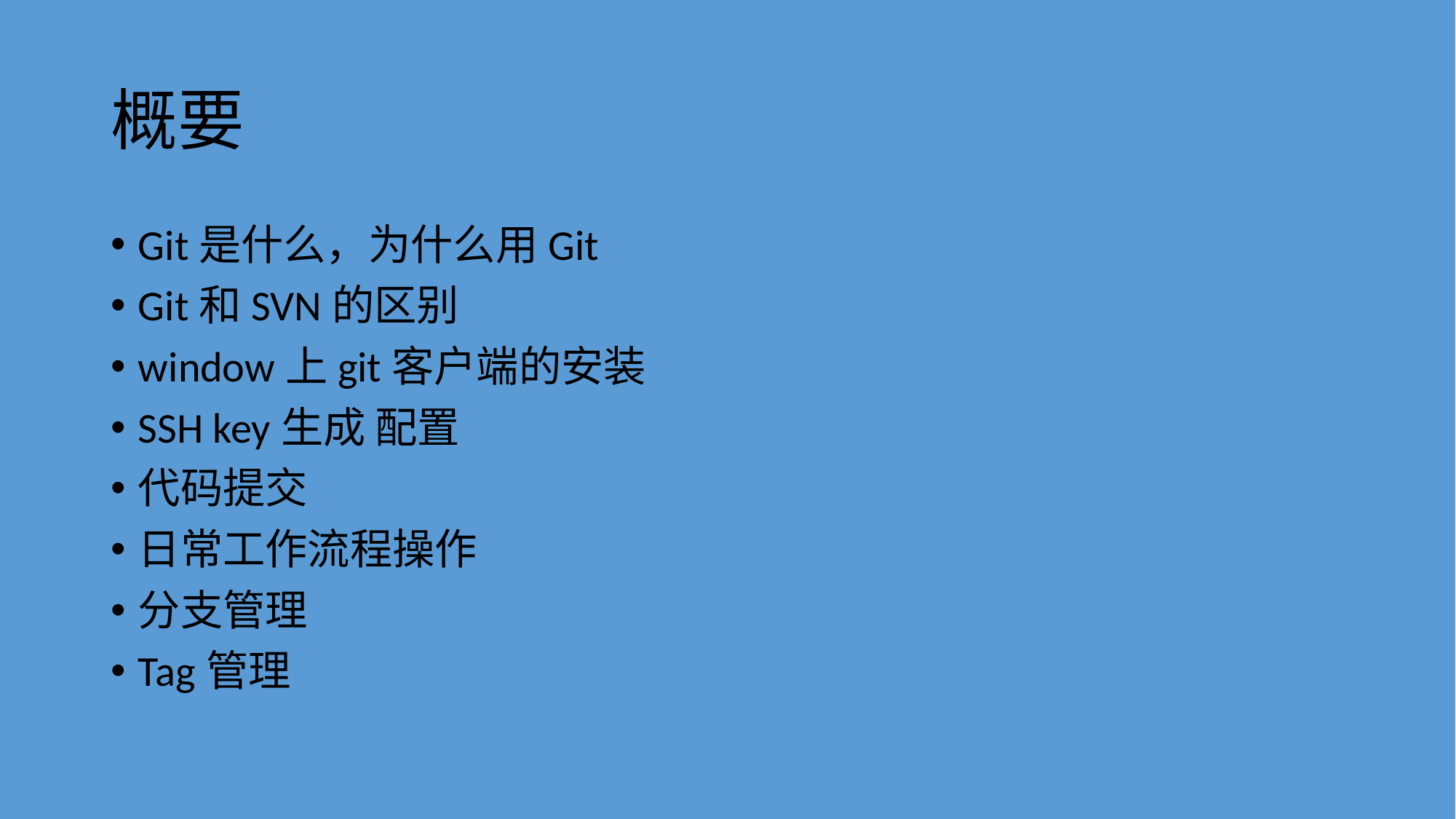

# 概要
Git是什么，为什么用Git
Git和SVN的区别
window上git客户端的安装
SSH key生成 配置
代码提交
日常工作流程操作
分支管理
Tag管理